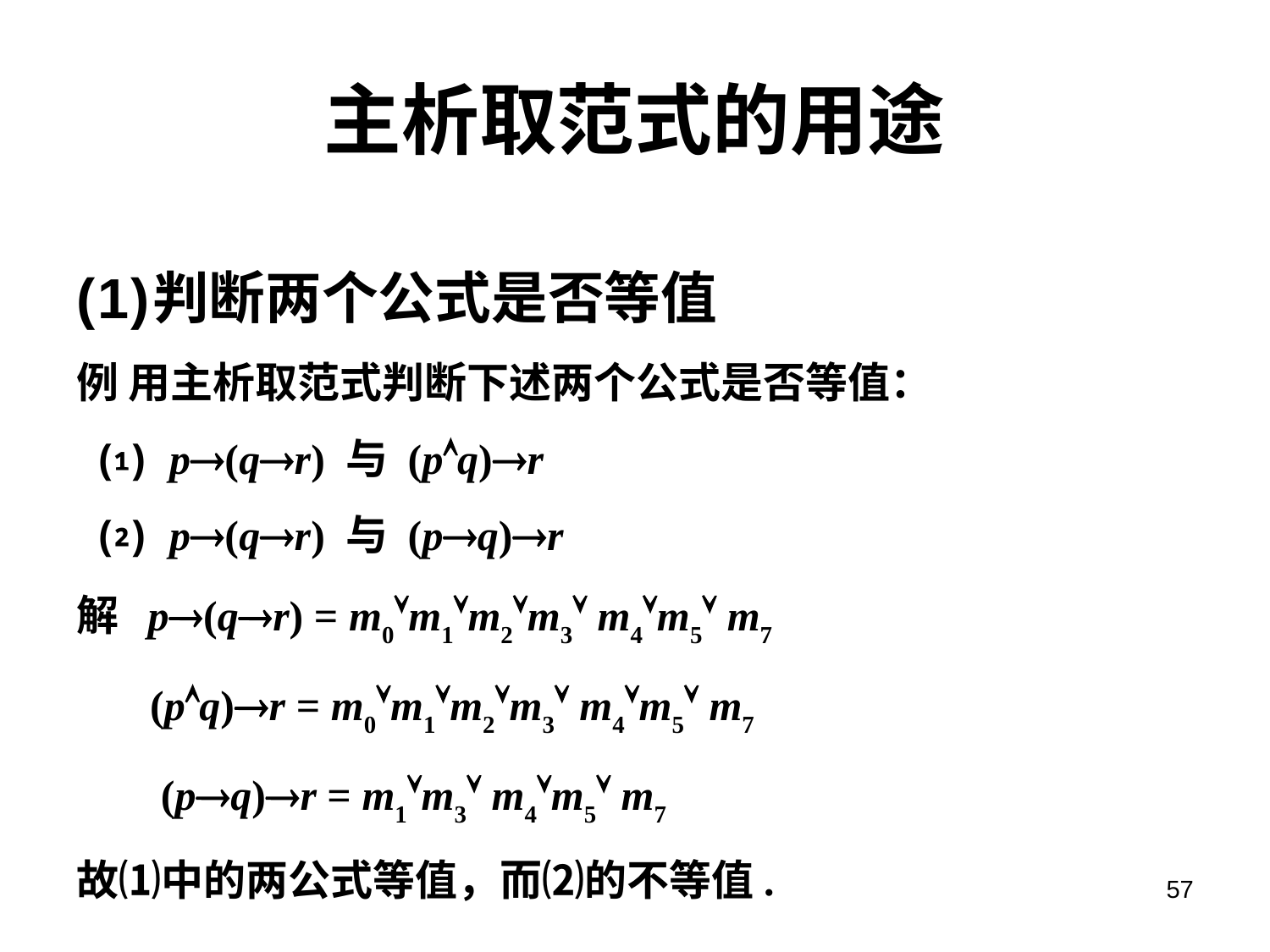

# 主析取范式的用途
判断两个公式是否等值
例 用主析取范式判断下述两个公式是否等值：
  ⑴  p→(q→r) 与 (p∧q)→r
  ⑵  p→(q→r) 与 (p→q)→r
解  p→(q→r) = m0∨m1∨m2∨m3∨ m4∨m5∨ m7
            (p∧q)→r = m0∨m1∨m2∨m3∨ m4∨m5∨ m7
        (p→q)→r = m1∨m3∨ m4∨m5∨ m7
故⑴中的两公式等值，而⑵的不等值.

57